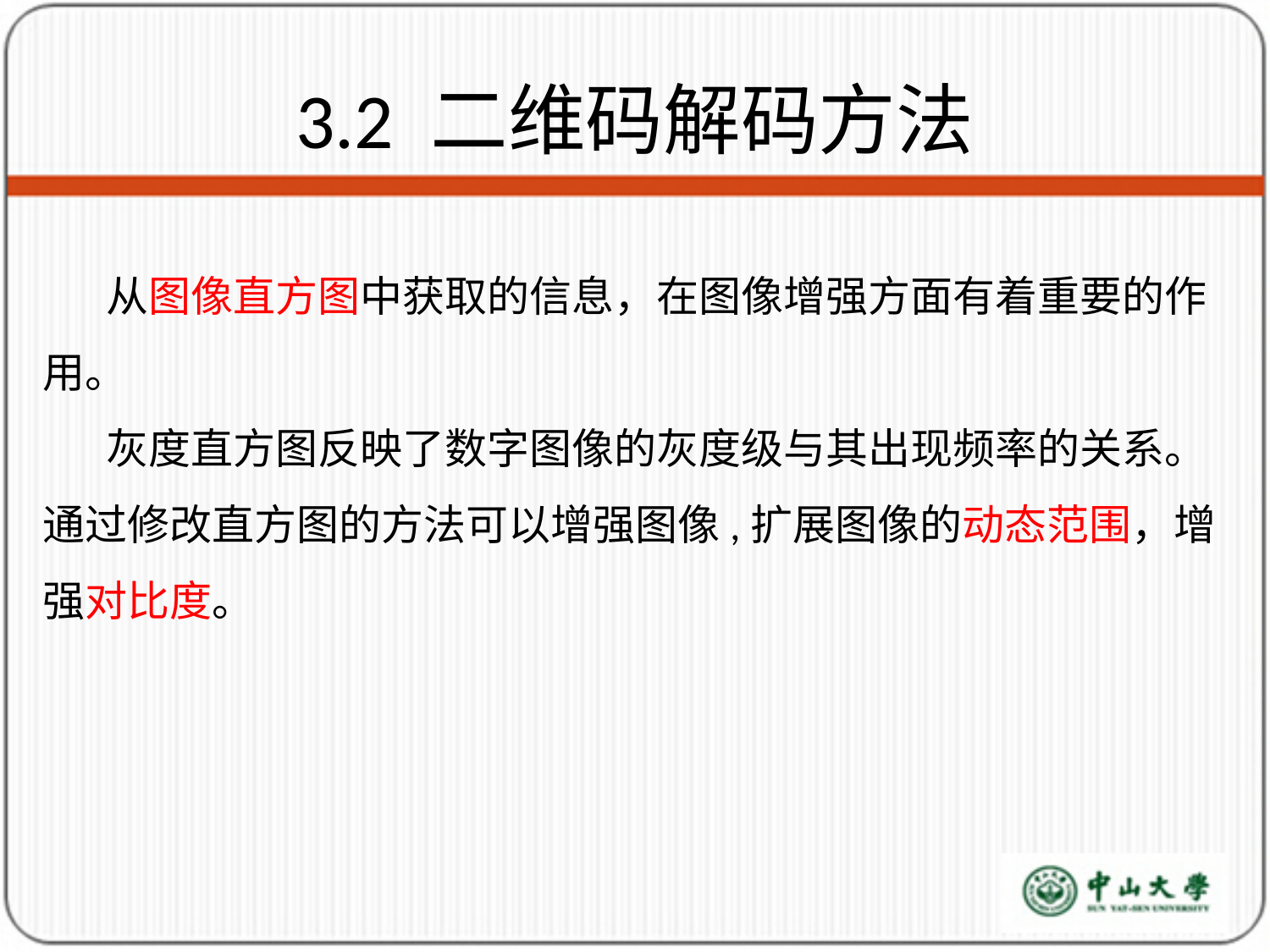

# 3.2 二维码解码方法
从图像直方图中获取的信息，在图像增强方面有着重要的作用。
灰度直方图反映了数字图像的灰度级与其出现频率的关系。通过修改直方图的方法可以增强图像,扩展图像的动态范围，增强对比度。